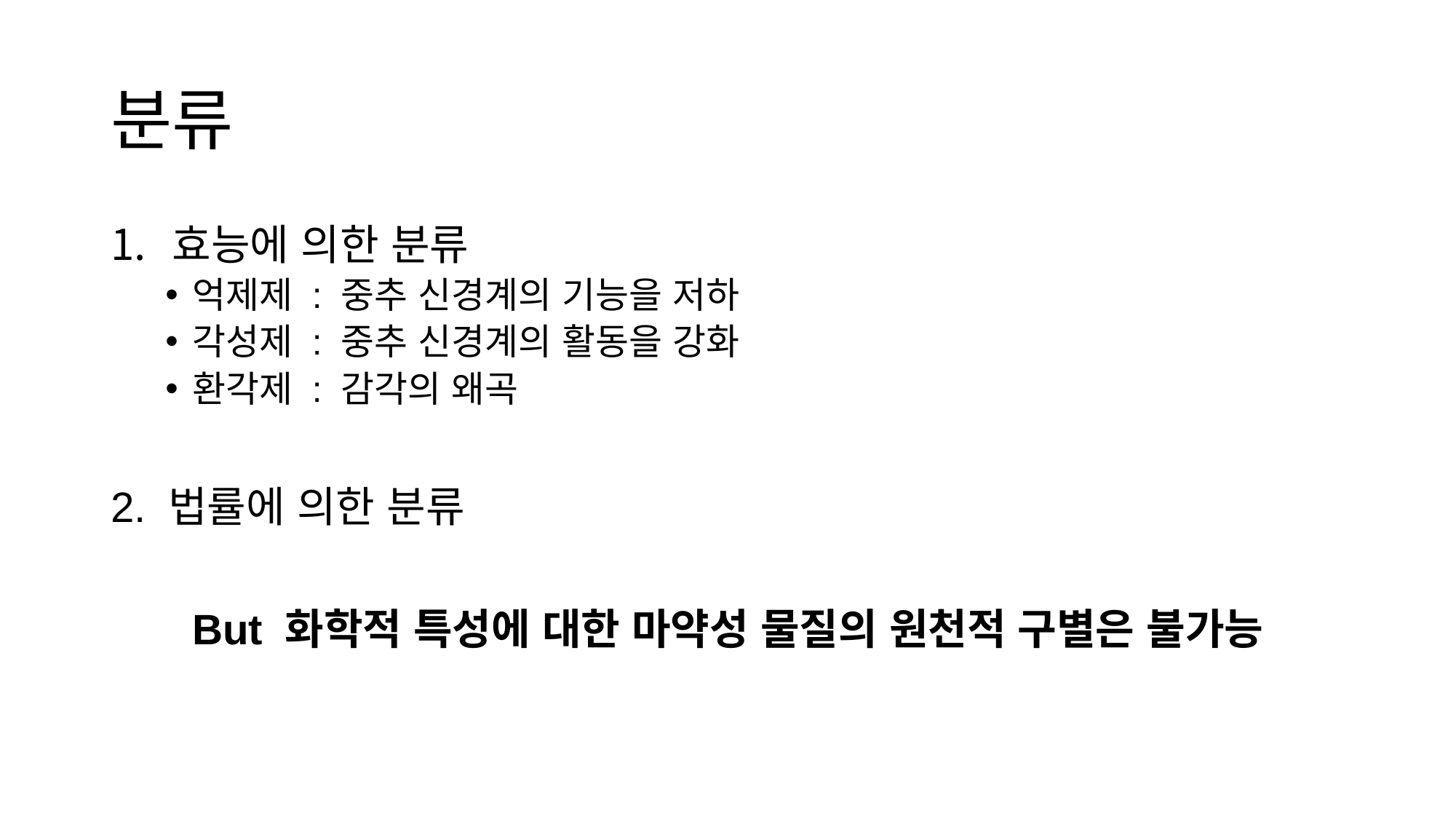

# 분류
효능에 의한 분류
억제제 : 중추 신경계의 기능을 저하
각성제 : 중추 신경계의 활동을 강화
환각제 : 감각의 왜곡

2. 법률에 의한 분류

But 화학적 특성에 대한 마약성 물질의 원천적 구별은 불가능